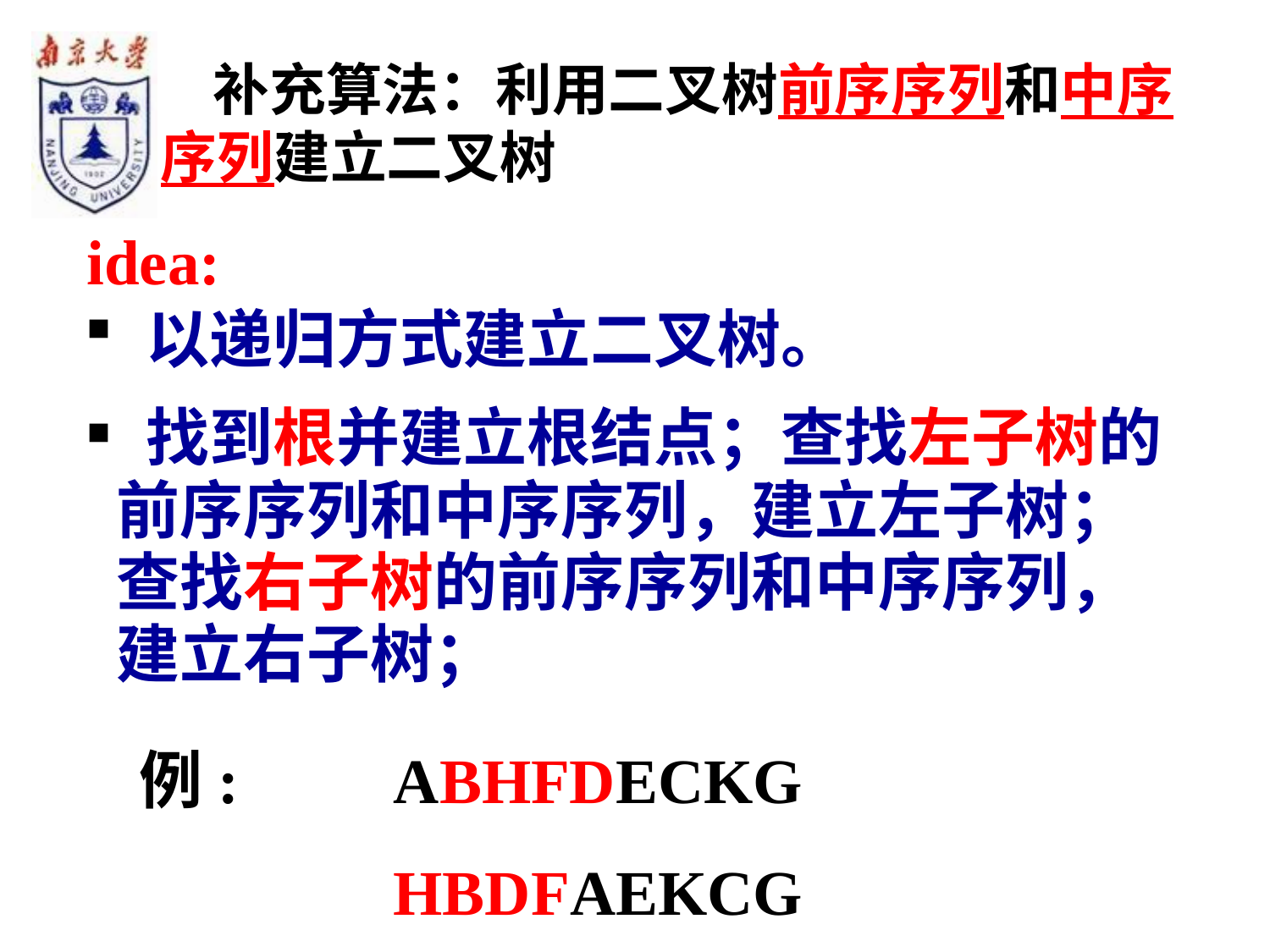

补充算法：利用二叉树前序序列和中序序列建立二叉树
idea:
 以递归方式建立二叉树。
 找到根并建立根结点；查找左子树的前序序列和中序序列，建立左子树；查找右子树的前序序列和中序序列，建立右子树；
例: 		ABHFDECKG
		HBDFAEKCG